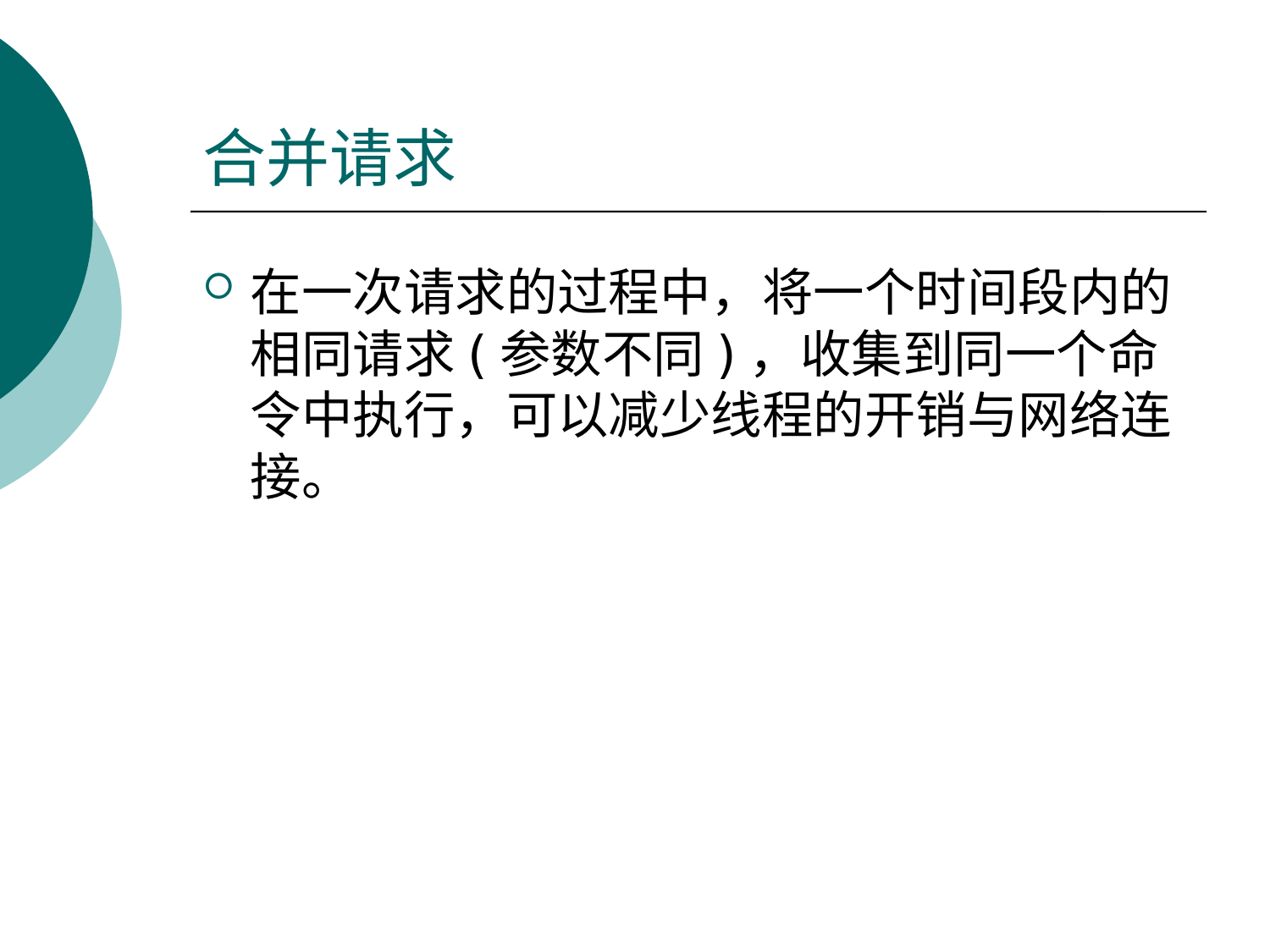

# 合并请求
在一次请求的过程中，将一个时间段内的相同请求(参数不同)，收集到同一个命令中执行，可以减少线程的开销与网络连接。